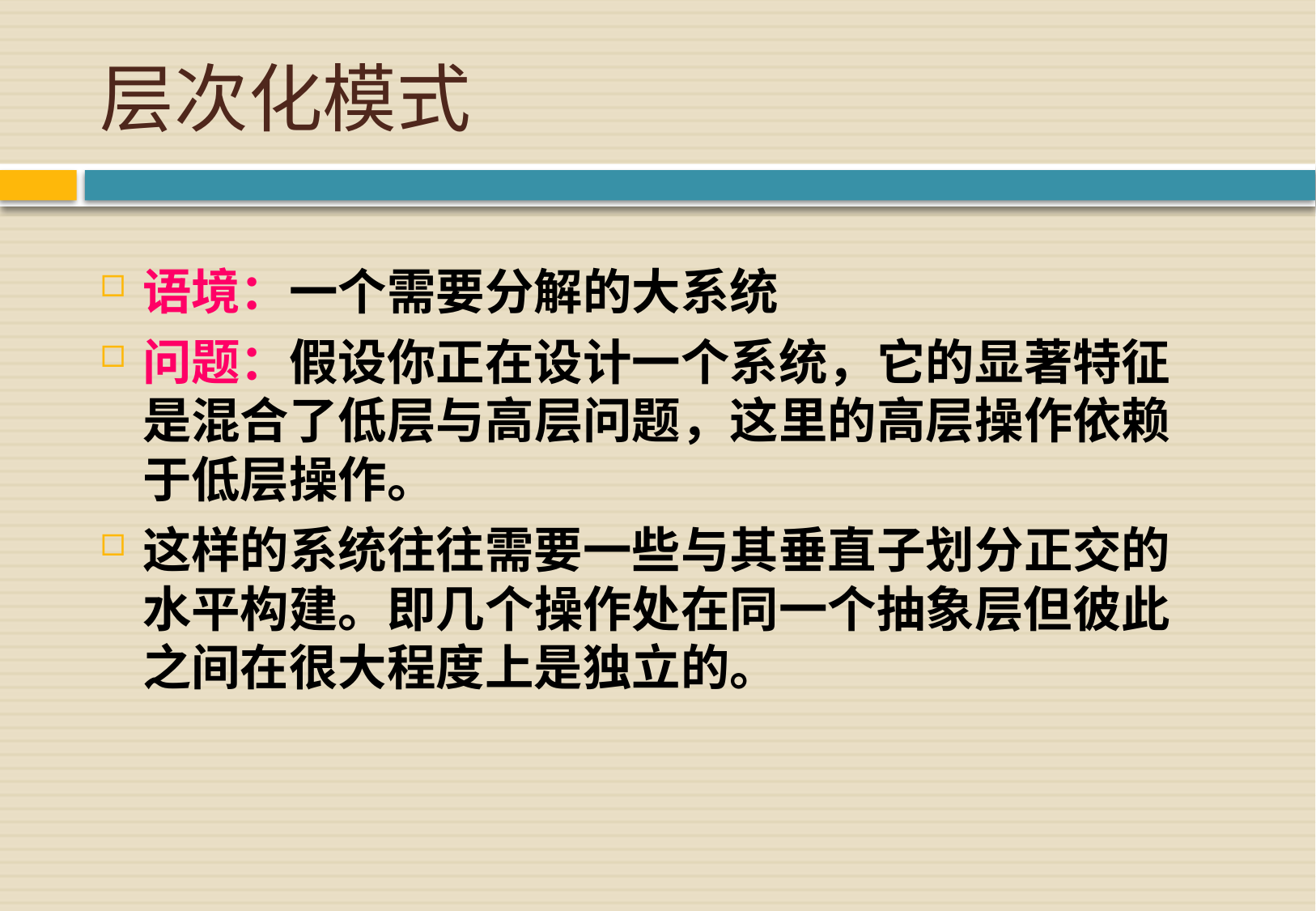

# 层次化模式
语境：一个需要分解的大系统
问题：假设你正在设计一个系统，它的显著特征是混合了低层与高层问题，这里的高层操作依赖于低层操作。
这样的系统往往需要一些与其垂直子划分正交的水平构建。即几个操作处在同一个抽象层但彼此之间在很大程度上是独立的。